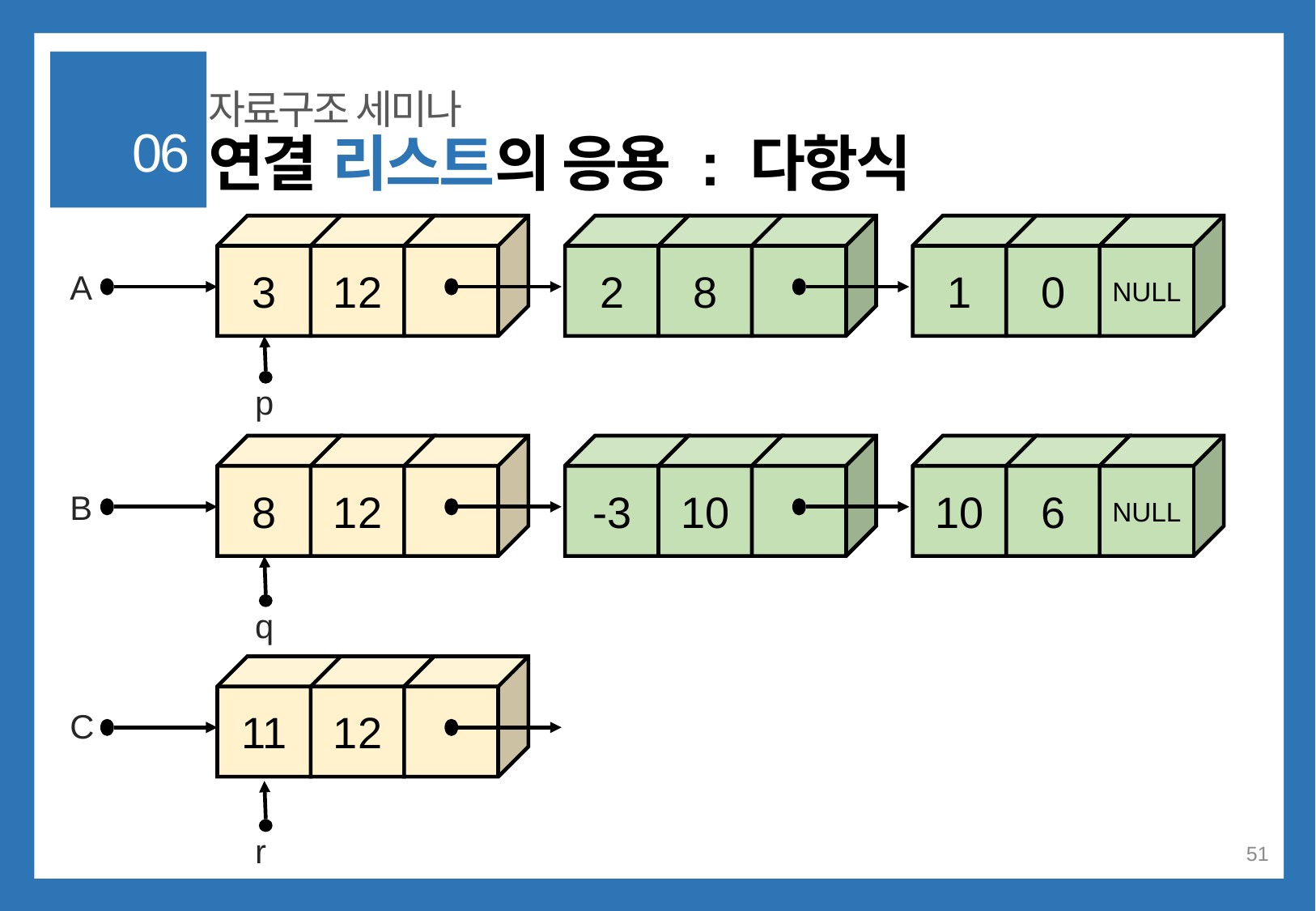

자료구조 세미나
06
연결 리스트의 응용 : 다항식
3
12

2
8

1
0
NULL
A

p
8
12

-3
10

10
6
NULL
B

q
11
12

C

r
51